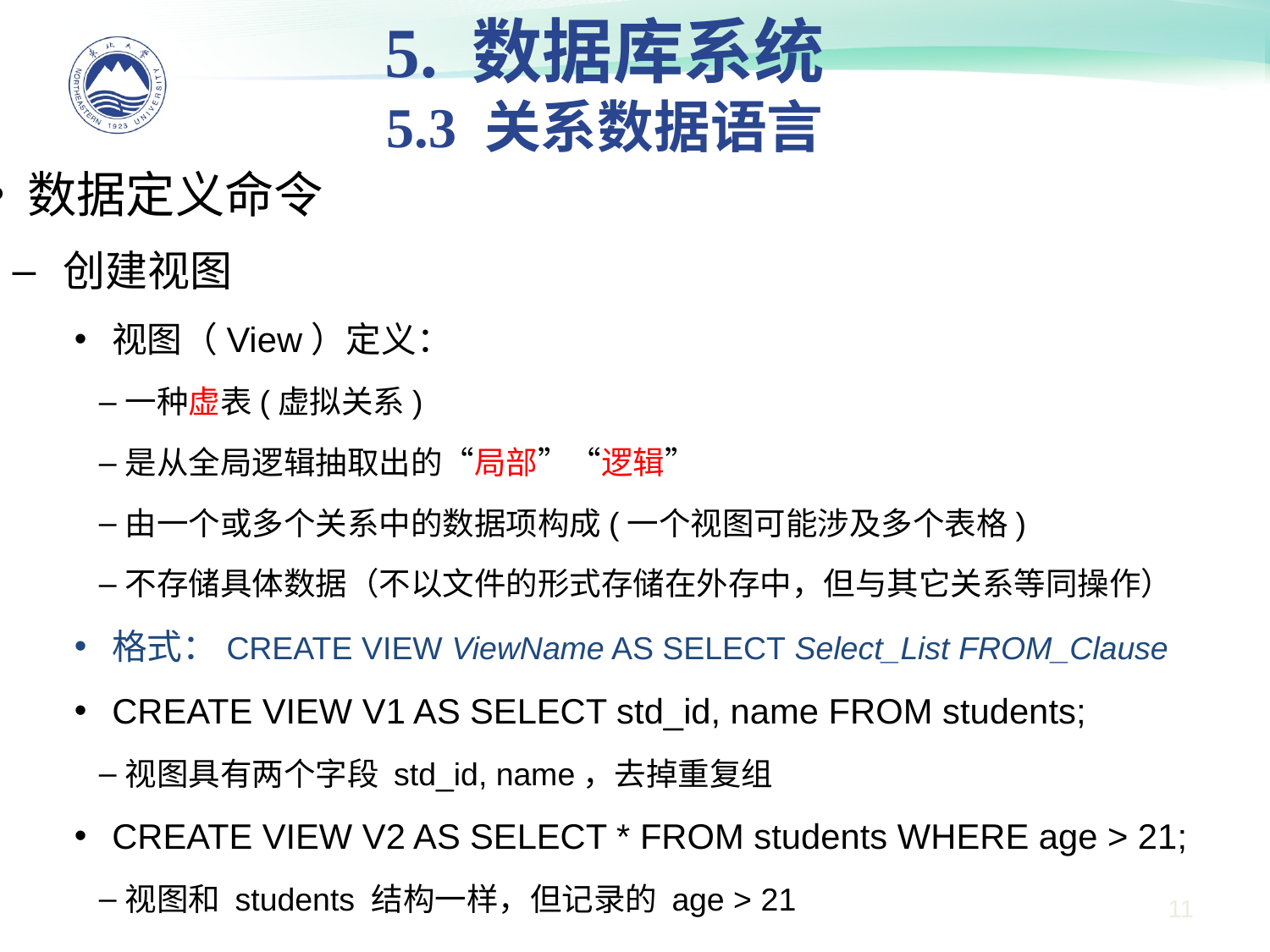

5. 数据库系统
5.3 关系数据语言
数据定义命令
创建视图
视图（View）定义：
一种虚表(虚拟关系)
是从全局逻辑抽取出的“局部”“逻辑”
由一个或多个关系中的数据项构成(一个视图可能涉及多个表格)
不存储具体数据（不以文件的形式存储在外存中，但与其它关系等同操作）
格式：CREATE VIEW ViewName AS SELECT Select_List FROM_Clause
CREATE VIEW V1 AS SELECT std_id, name FROM students;
视图具有两个字段 std_id, name，去掉重复组
CREATE VIEW V2 AS SELECT * FROM students WHERE age > 21;
视图和 students 结构一样，但记录的 age > 21
11